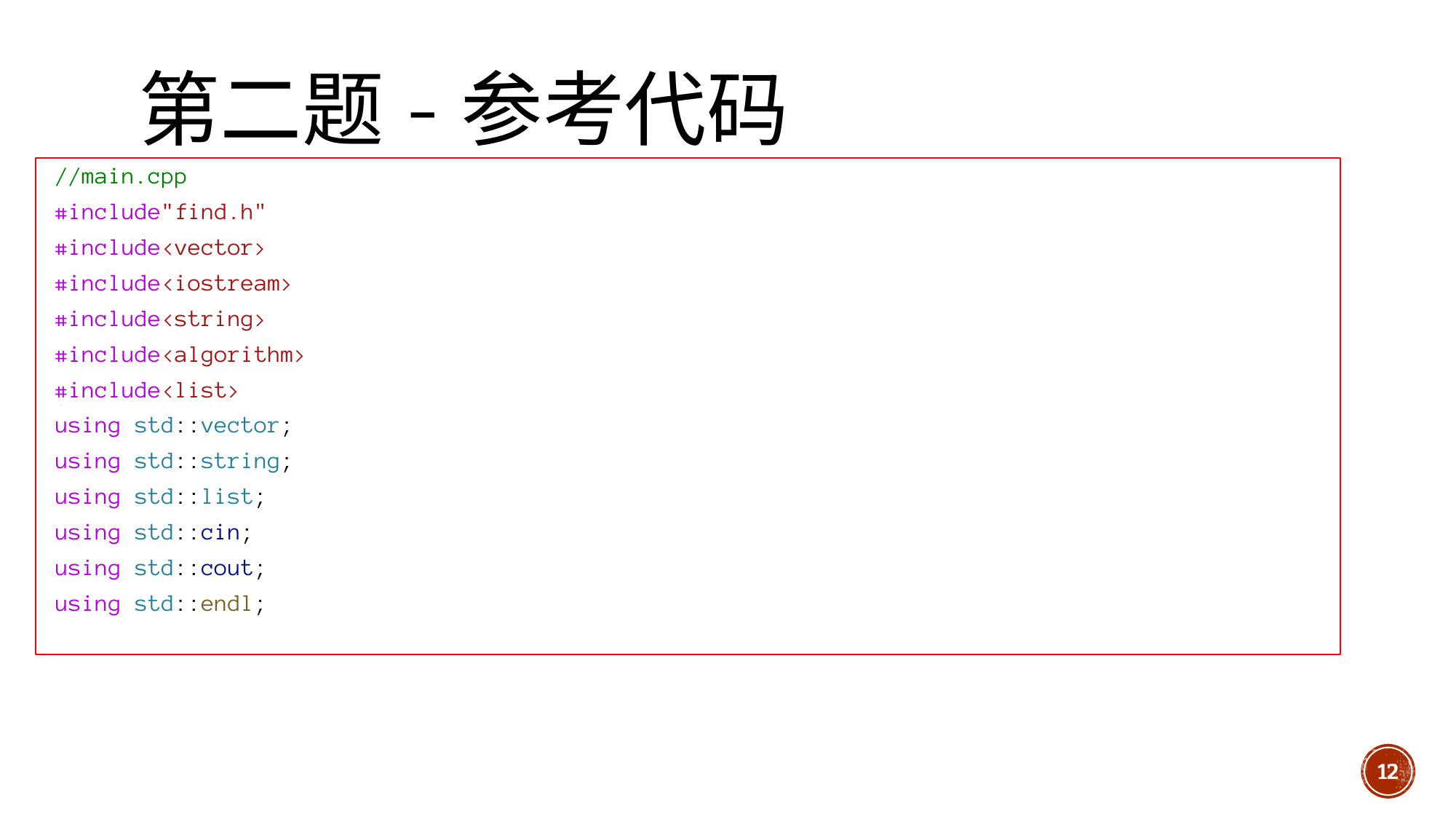

# 第二题-参考代码

//main.cpp
#include"find.h"
#include<vector>
#include<iostream>
#include<string>
#include<algorithm>
#include<list>
using std::vector;
using std::string;
using std::list;
using std::cin;
using std::cout;
using std::endl;

12